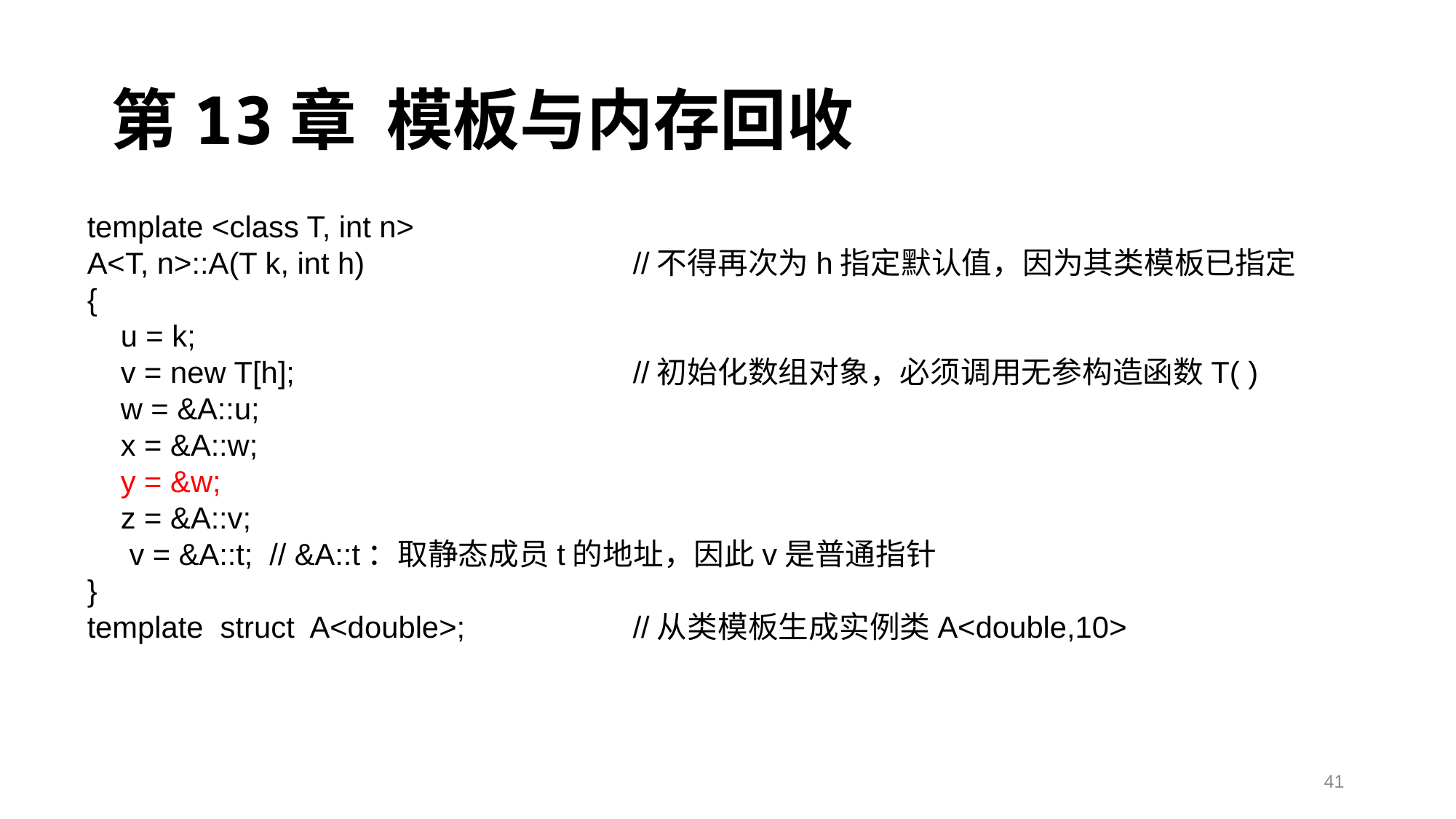

# 第13章  模板与内存回收
template <class T, int n>
A<T, n>::A(T k, int h)			//不得再次为h指定默认值，因为其类模板已指定
{
    u = k;
    v = new T[h];				//初始化数组对象，必须调用无参构造函数T( )
    w = &A::u;
    x = &A::w;
    y = &w;
    z = &A::v;
     v = &A::t;  // &A::t：取静态成员t的地址，因此v是普通指针
}
template  struct  A<double>;		//从类模板生成实例类A<double,10>
41